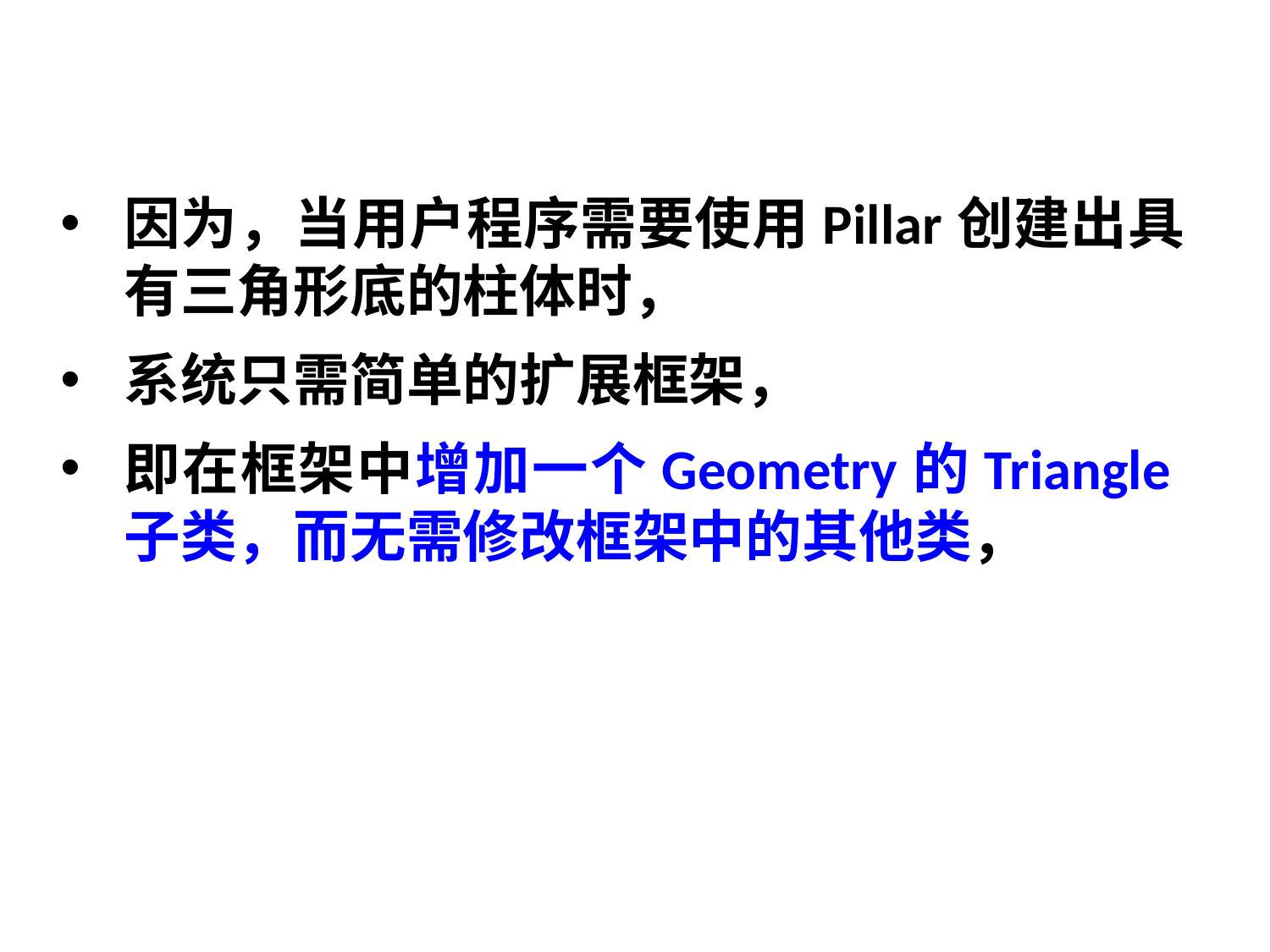

因为，当用户程序需要使用Pillar创建出具有三角形底的柱体时，
系统只需简单的扩展框架，
即在框架中增加一个Geometry的Triangle子类，而无需修改框架中的其他类，